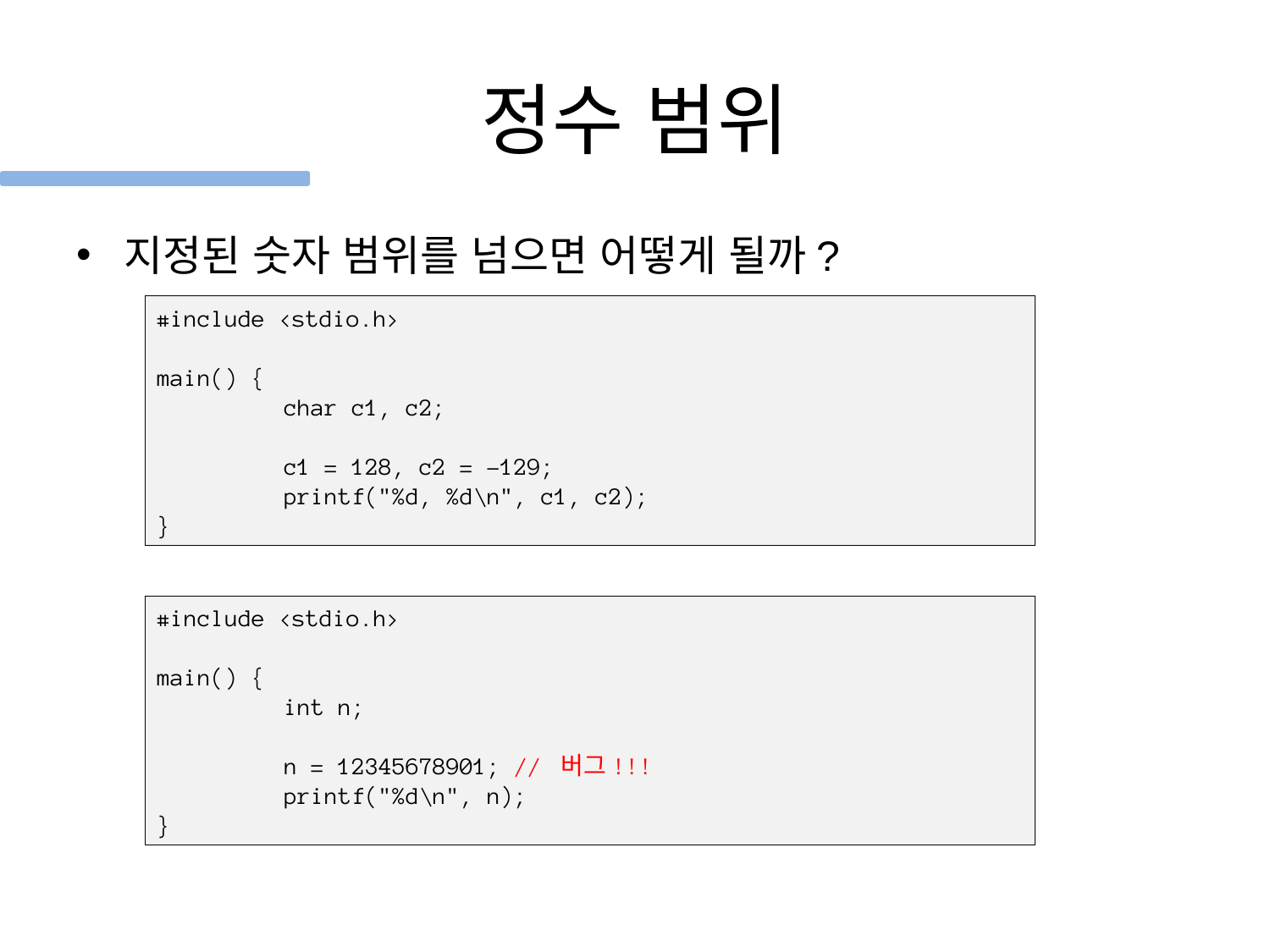

# 정수 범위

지정된 숫자 범위를 넘으면 어떻게 될까?
#include <stdio.h>

main() {
	char c1, c2;

	c1 = 128, c2 = -129;
	printf("%d, %d\n", c1, c2);
}
#include <stdio.h>

main() {
	int n;

	n = 12345678901; // 버그!!!
	printf("%d\n", n);
}